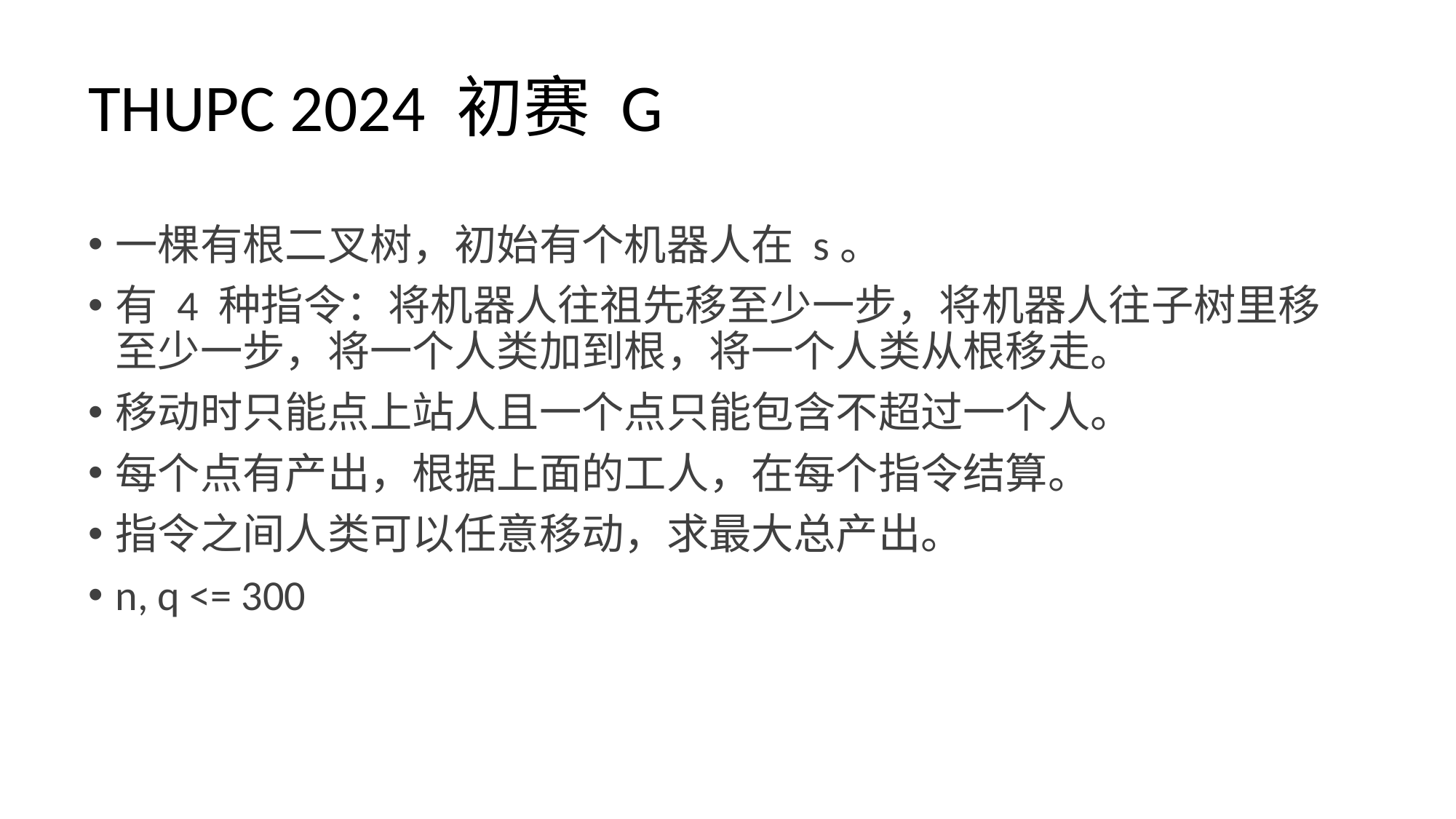

# THUPC 2024 初赛 G
一棵有根二叉树，初始有个机器人在 s。
有 4 种指令：将机器人往祖先移至少一步，将机器人往子树里移至少一步，将一个人类加到根，将一个人类从根移走。
移动时只能点上站人且一个点只能包含不超过一个人。
每个点有产出，根据上面的工人，在每个指令结算。
指令之间人类可以任意移动，求最大总产出。
n, q <= 300